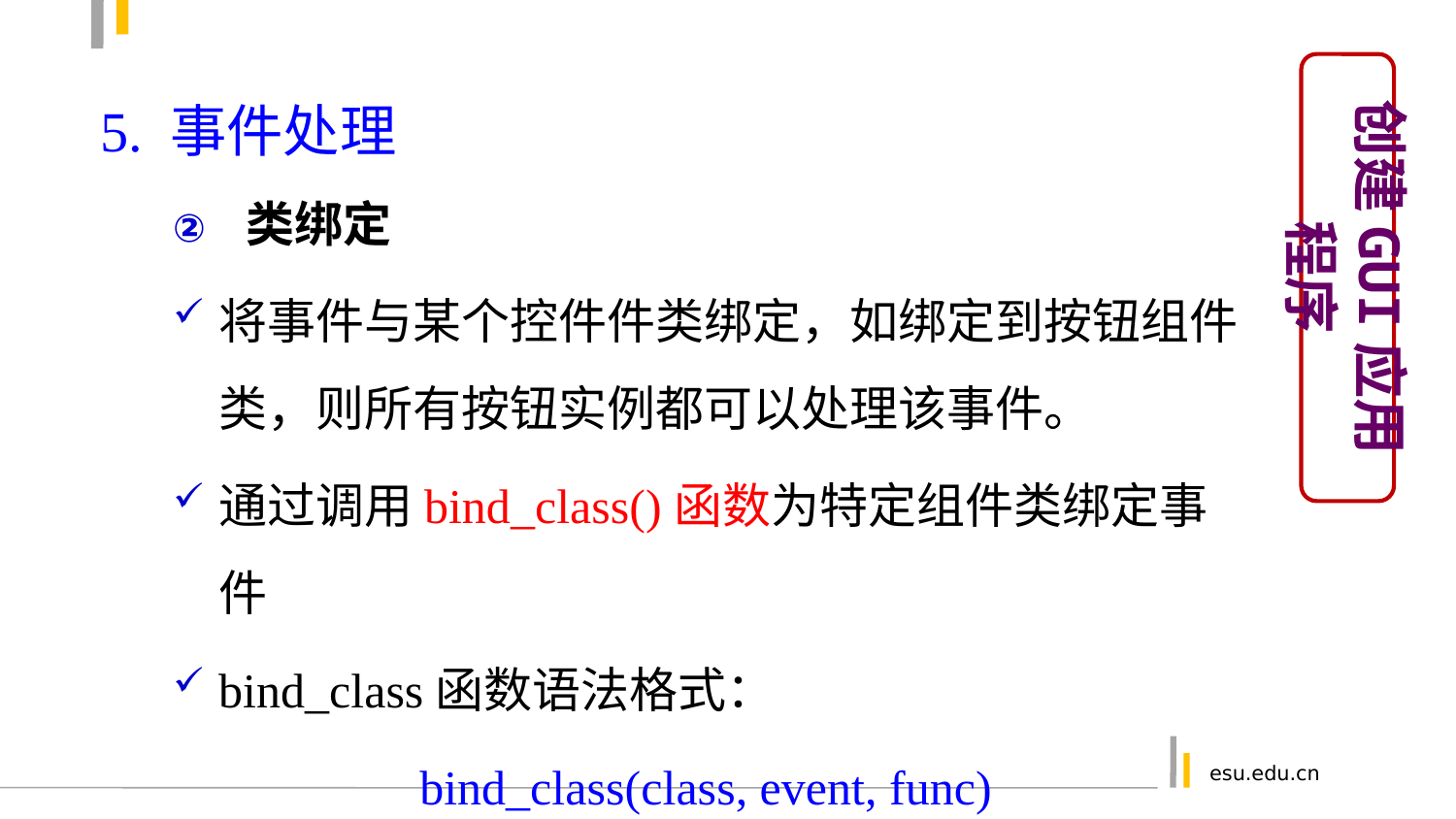

创建GUI应用程序
5. 事件处理
类绑定
将事件与某个控件件类绑定，如绑定到按钮组件类，则所有按钮实例都可以处理该事件。
通过调用bind_class()函数为特定组件类绑定事件
bind_class函数语法格式：
bind_class(class, event, func)